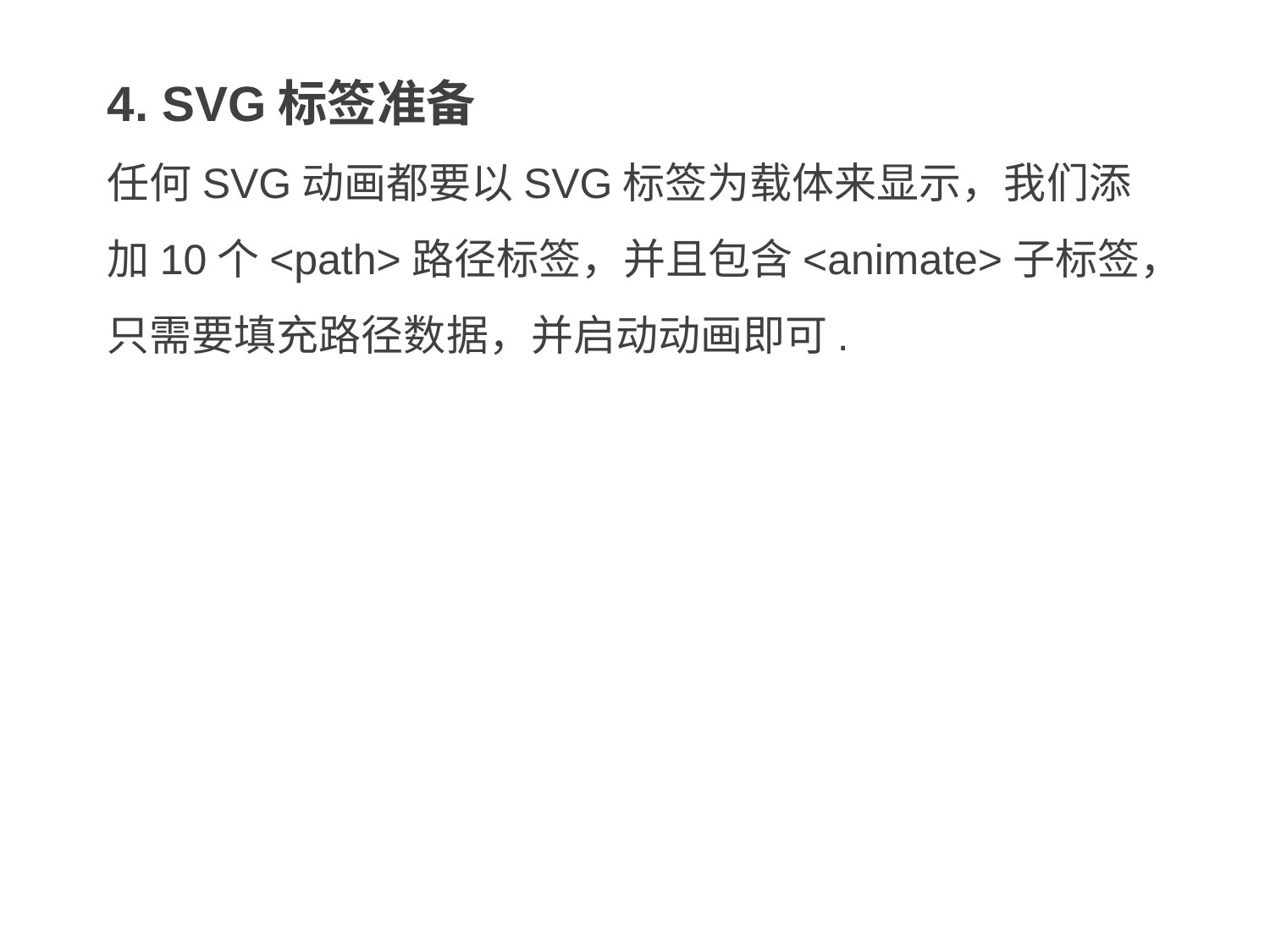

4. SVG标签准备
任何SVG动画都要以SVG标签为载体来显示，我们添加10个<path>路径标签，并且包含<animate>子标签，只需要填充路径数据，并启动动画即可.